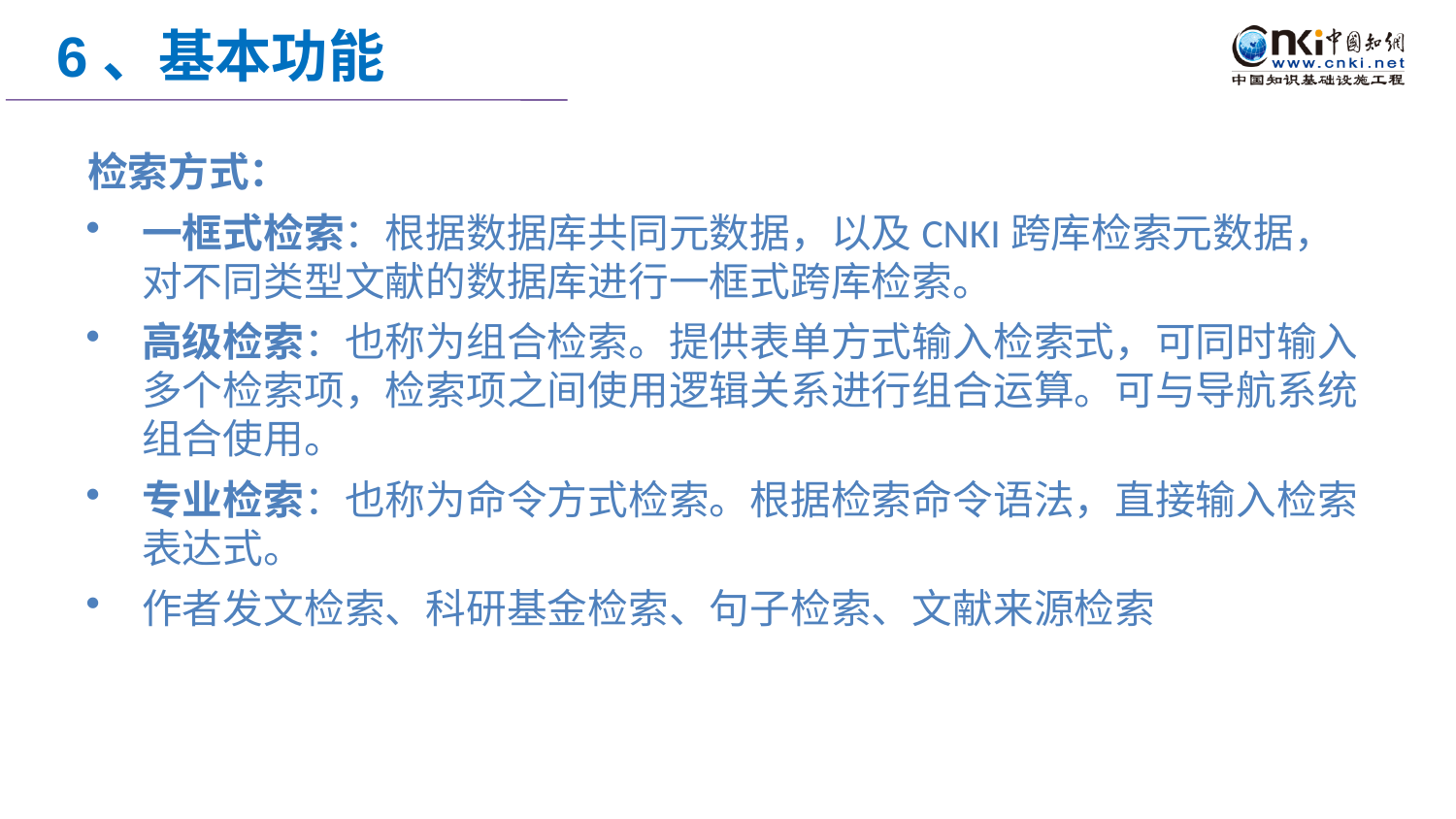

6、基本功能
检索方式：
一框式检索：根据数据库共同元数据，以及CNKI跨库检索元数据，对不同类型文献的数据库进行一框式跨库检索。
高级检索：也称为组合检索。提供表单方式输入检索式，可同时输入多个检索项，检索项之间使用逻辑关系进行组合运算。可与导航系统组合使用。
专业检索：也称为命令方式检索。根据检索命令语法，直接输入检索表达式。
作者发文检索、科研基金检索、句子检索、文献来源检索